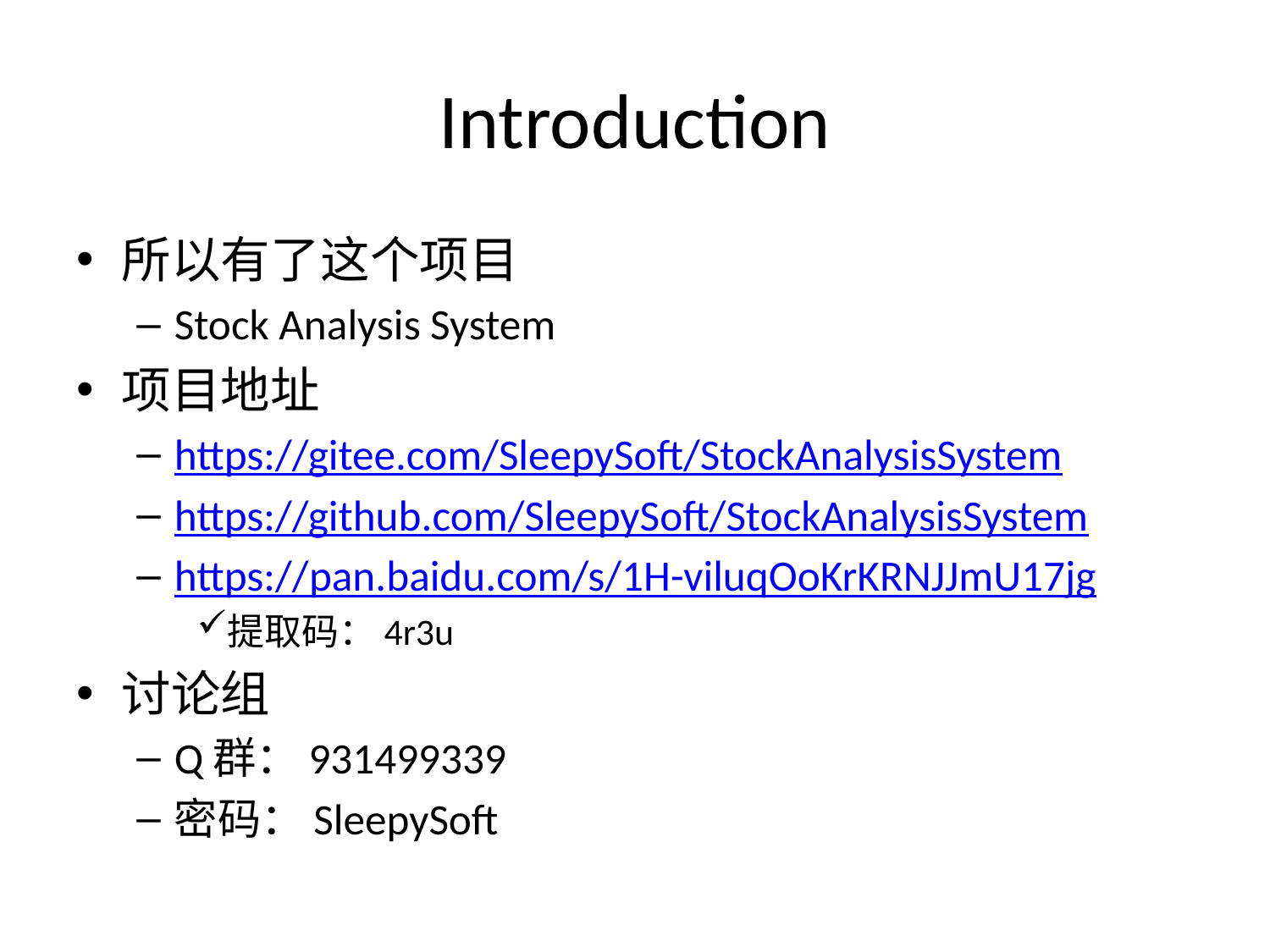

# Introduction
所以有了这个项目
Stock Analysis System
项目地址
https://gitee.com/SleepySoft/StockAnalysisSystem
https://github.com/SleepySoft/StockAnalysisSystem
https://pan.baidu.com/s/1H-viluqOoKrKRNJJmU17jg
提取码：4r3u
讨论组
Q群：931499339
密码：SleepySoft